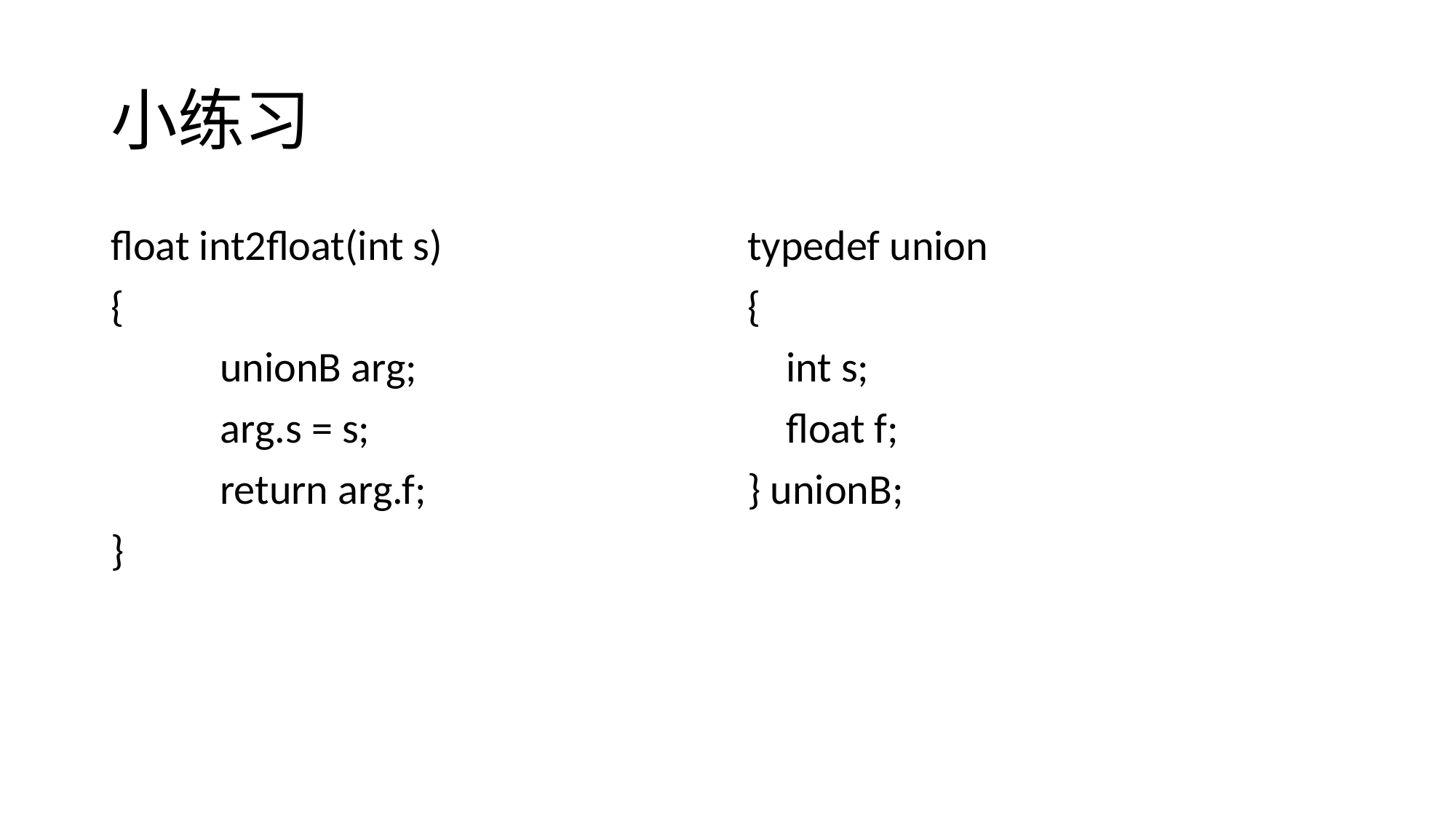

# 小练习
float int2float(int s)
{
 	unionB arg;
	arg.s = s;
	return arg.f;
}

typedef union
{
    int s;
    float f;
} unionB;